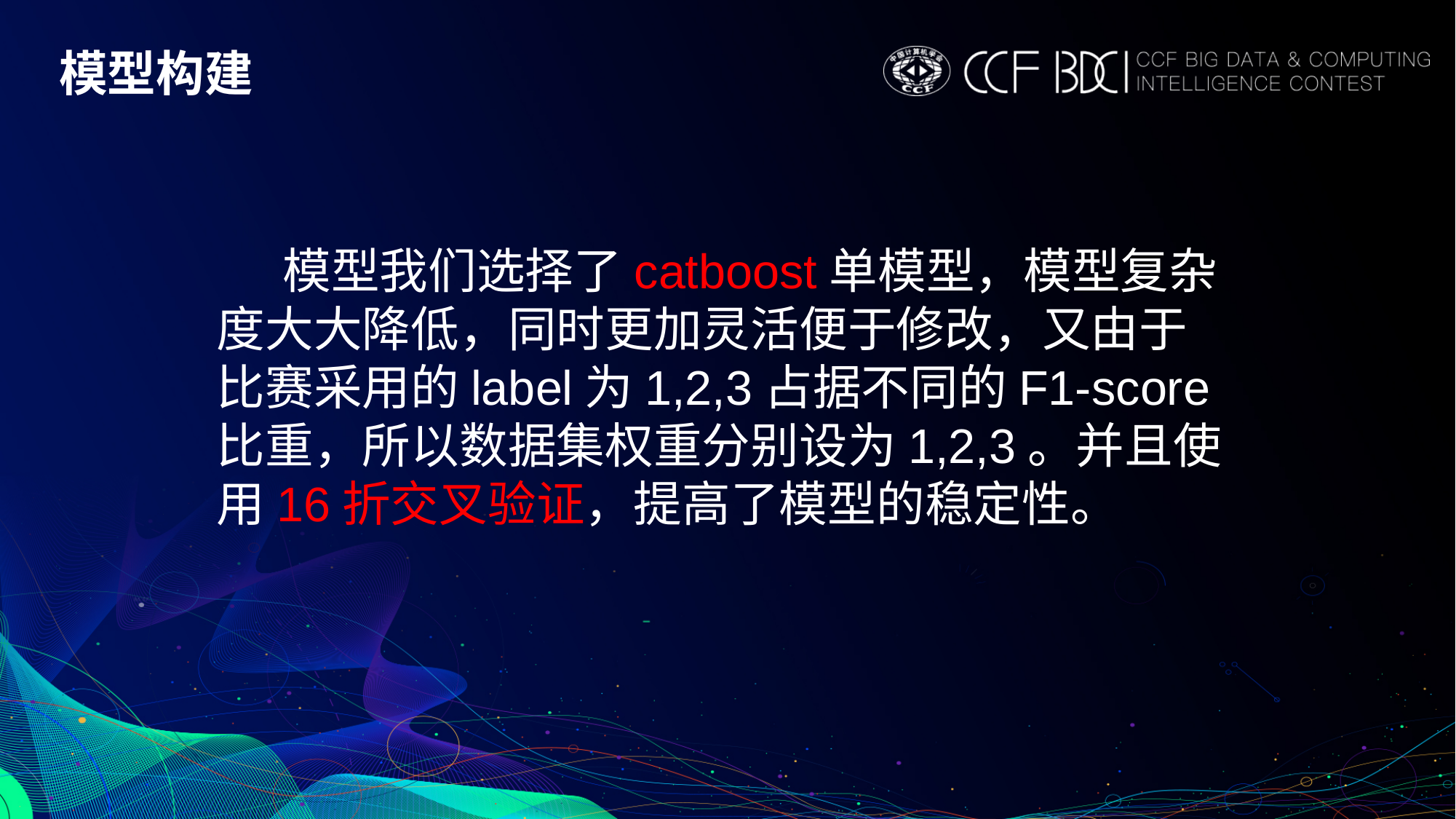

模型构建
       模型我们选择了catboost单模型，模型复杂度大大降低，同时更加灵活便于修改，又由于比赛采用的label为1,2,3占据不同的F1-score比重，所以数据集权重分别设为1,2,3。并且使用16折交叉验证，提高了模型的稳定性。